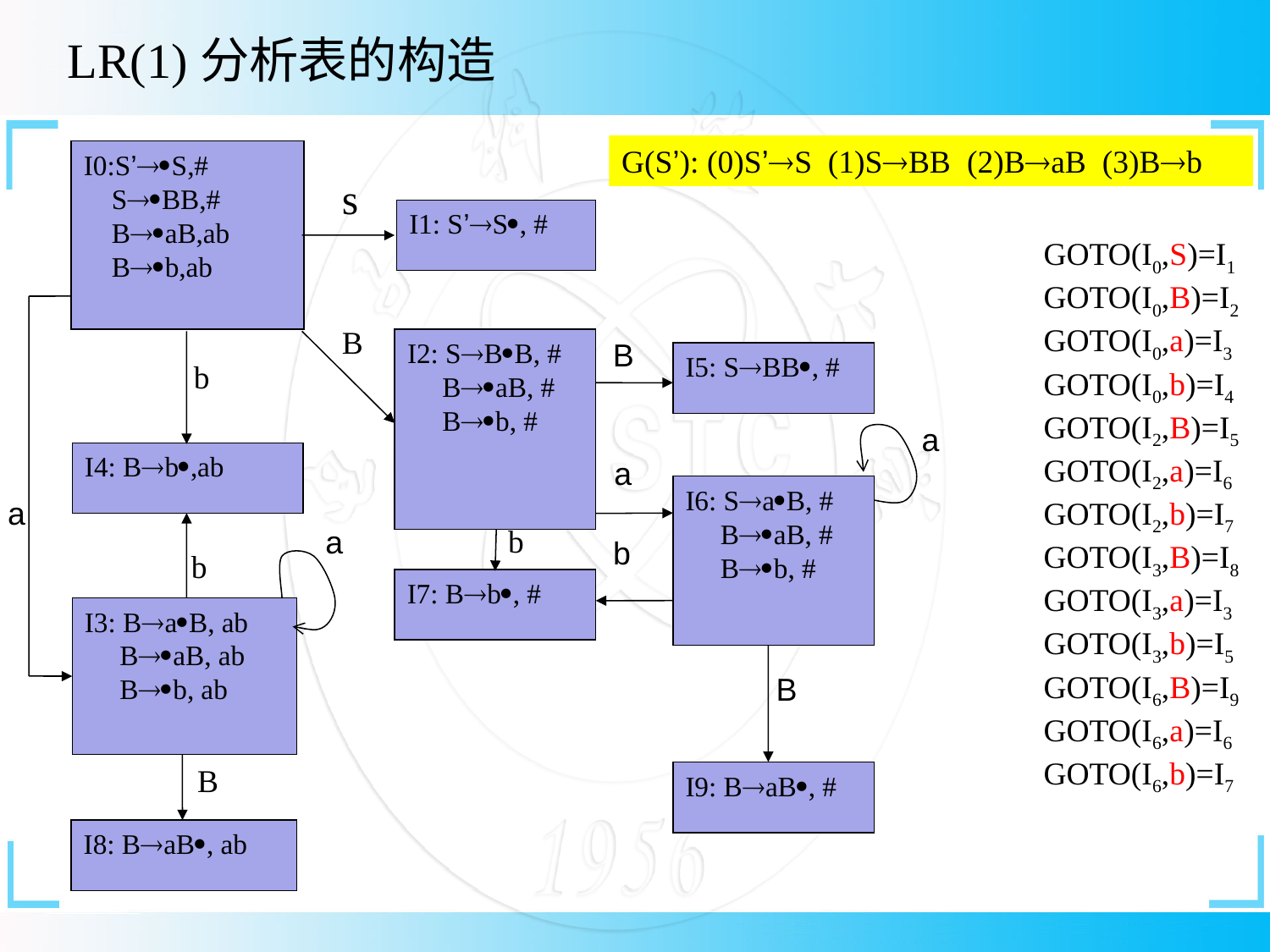

LR(1)分析表的构造
G(S’): (0)S’→S  (1)S→BB  (2)B→aB  (3)B→b
I0:S’→•S,#
    S→•BB,#
    B→•aB,ab
    B→•b,ab
s
I1: S’→S•, #
GOTO(I0,S)=I1
GOTO(I0,B)=I2
GOTO(I0,a)=I3
GOTO(I0,b)=I4
GOTO(I2,B)=I5
GOTO(I2,a)=I6
GOTO(I2,b)=I7
GOTO(I3,B)=I8
GOTO(I3,a)=I3
GOTO(I3,b)=I5
GOTO(I6,B)=I9
GOTO(I6,a)=I6
GOTO(I6,b)=I7

B
B
I2: S→B•B, #
     B→•aB, #
     B→•b, #

I5: S→BB•, #
b

a

I4: B→b•,ab
a
I6: S→a•B, #
     B→•aB, #
     B→•b, #
a

b
a
b

b

I7: B→b•, #
I3: B→a•B, ab
     B→•aB, ab
     B→•b, ab

B

B
I9: B→aB•, #
I8: B→aB•, ab